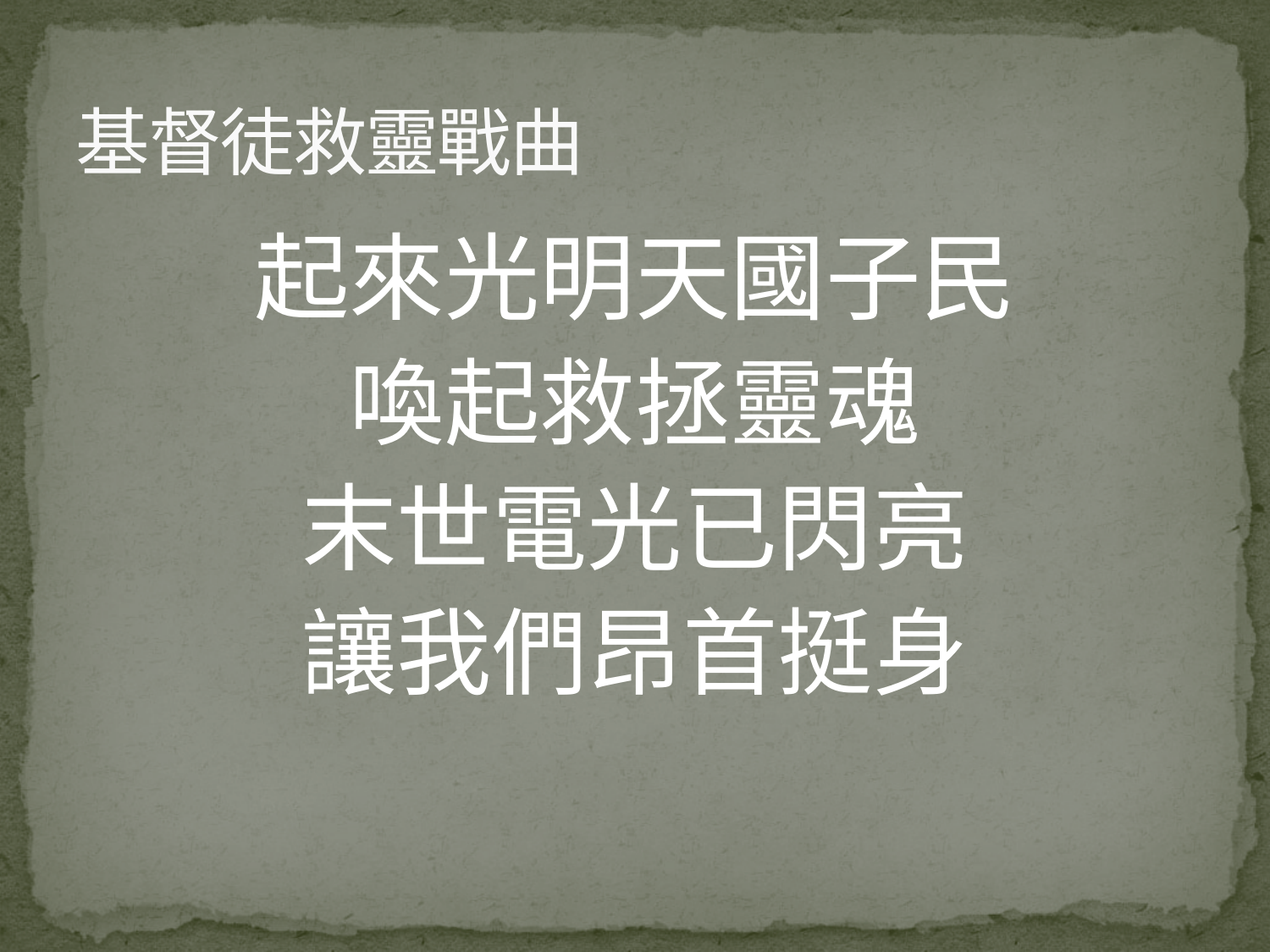

# 基督徒救靈戰曲
起來光明天國子民
喚起救拯靈魂
末世電光已閃亮
讓我們昂首挺身